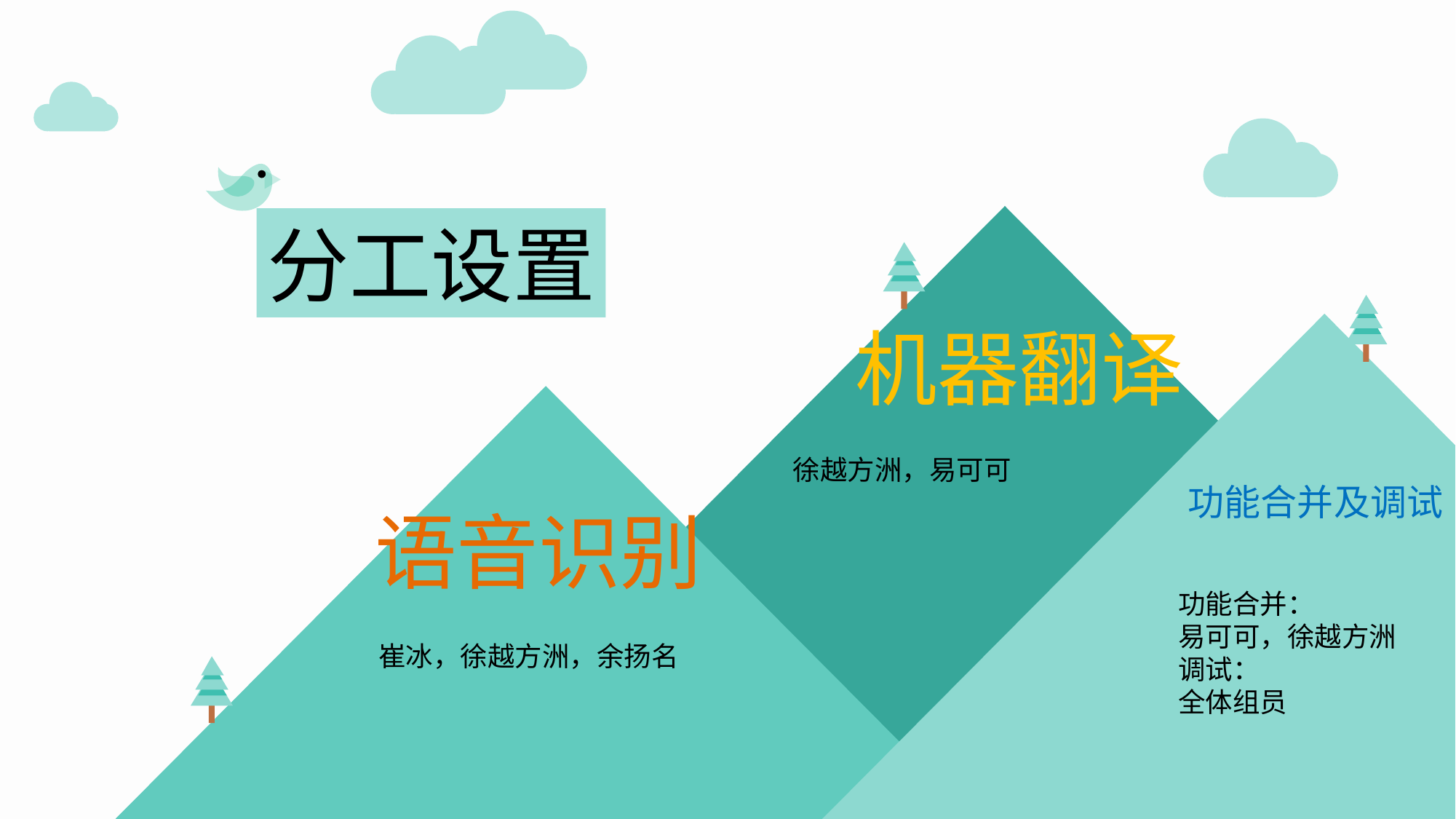

分工设置

机器翻译
徐越方洲，易可可
功能合并及调试
语音识别
功能合并：
易可可，徐越方洲
调试：
全体组员
崔冰，徐越方洲，余扬名